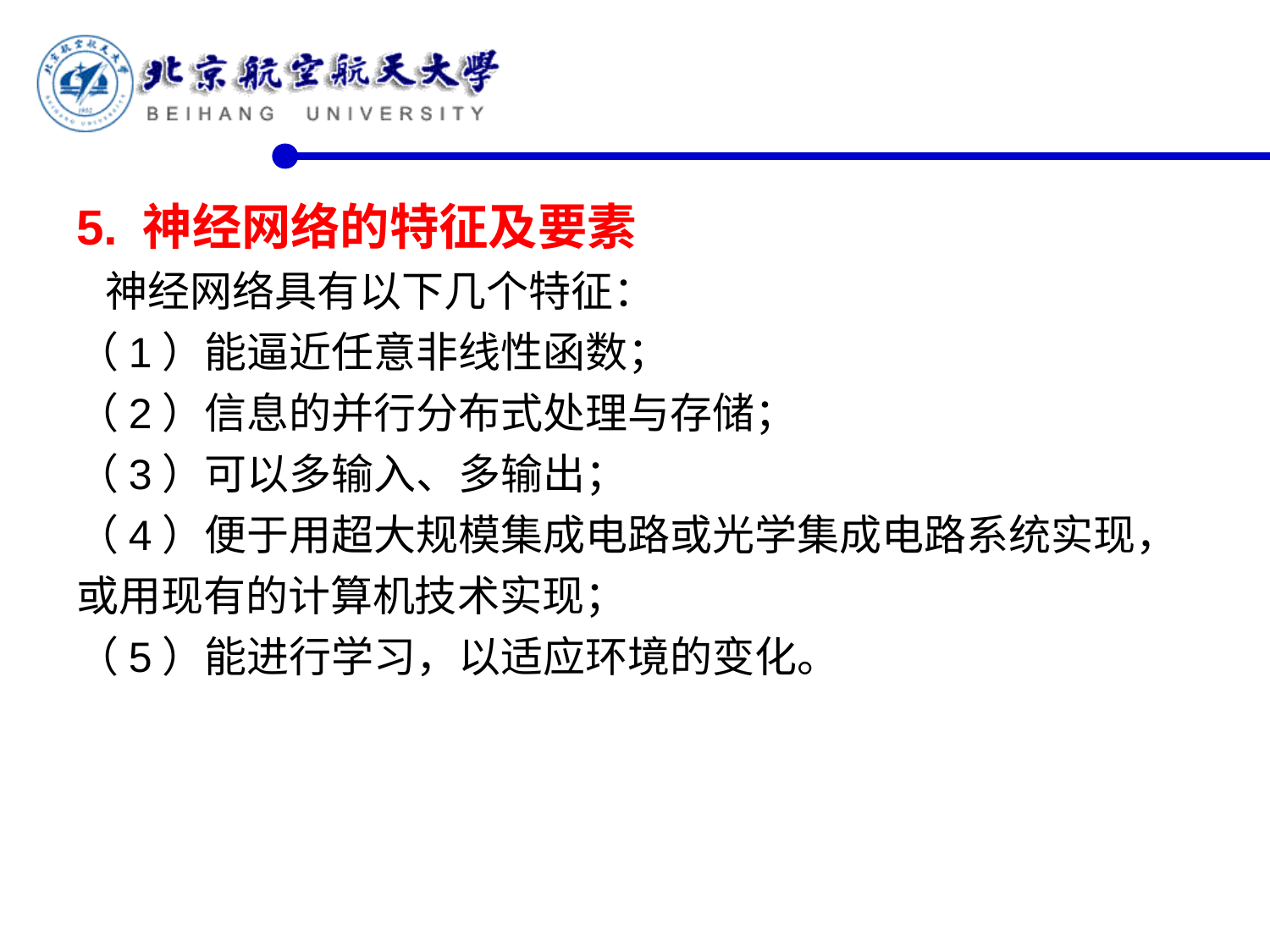

5. 神经网络的特征及要素
  神经网络具有以下几个特征：
（1）能逼近任意非线性函数；
（2）信息的并行分布式处理与存储；
（3）可以多输入、多输出；
（4）便于用超大规模集成电路或光学集成电路系统实现，或用现有的计算机技术实现；
（5）能进行学习，以适应环境的变化。